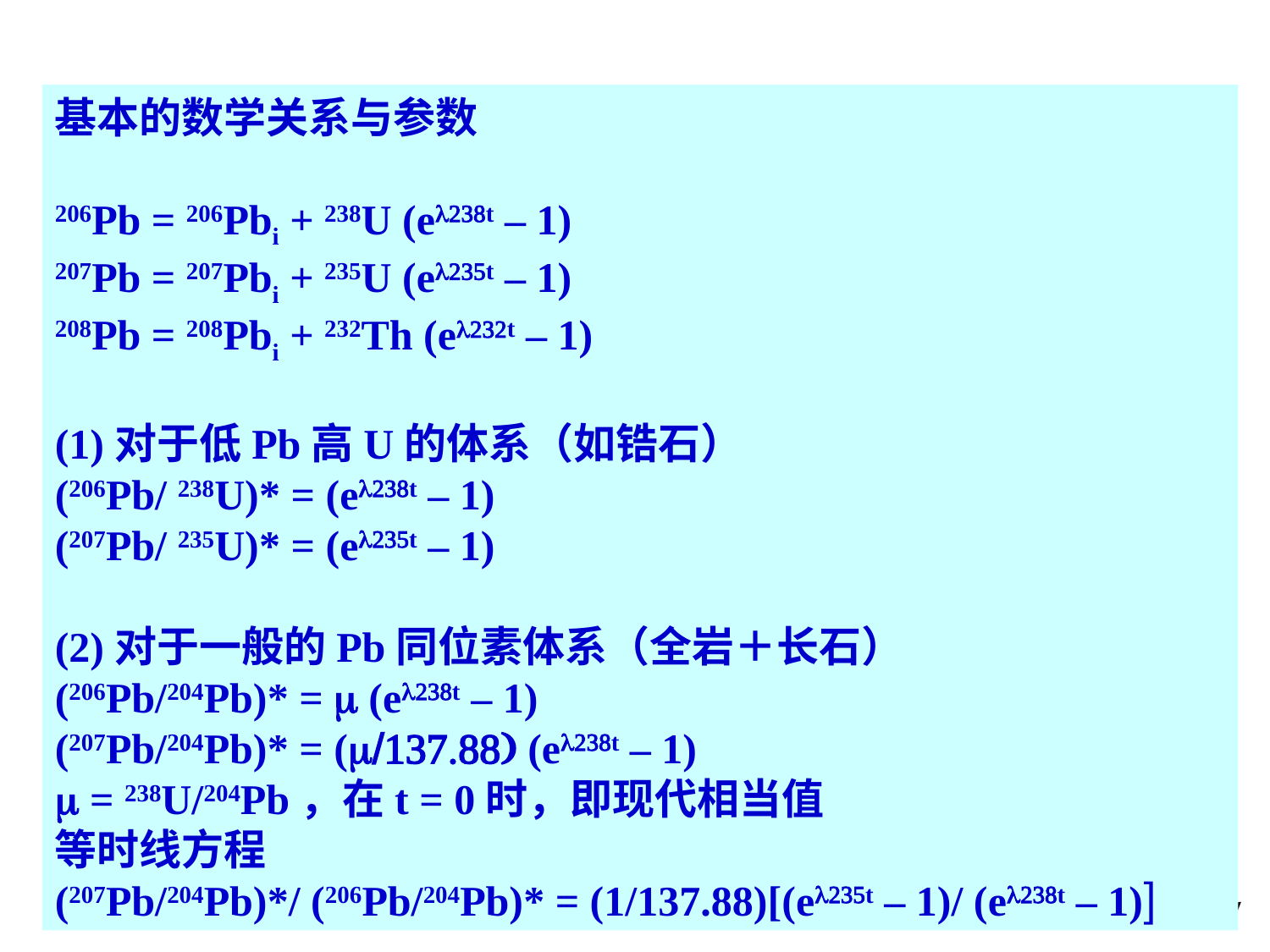

基本的数学关系与参数

206Pb = 206Pbi + 238U (eλ238t – 1)
207Pb = 207Pbi + 235U (eλ235t – 1)
208Pb = 208Pbi + 232Th (eλ232t – 1)

(1)对于低Pb高U的体系（如锆石）
(206Pb/ 238U)* = (eλ238t – 1)
(207Pb/ 235U)* = (eλ235t – 1)

(2)对于一般的Pb同位素体系（全岩＋长石）
(206Pb/204Pb)* = μ (eλ238t – 1)
(207Pb/204Pb)* = (μ/137.88) (eλ238t – 1)
μ = 238U/204Pb，在t = 0时，即现代相当值
等时线方程
(207Pb/204Pb)*/ (206Pb/204Pb)* = (1/137.88)[(eλ235t – 1)/ (eλ238t – 1)]